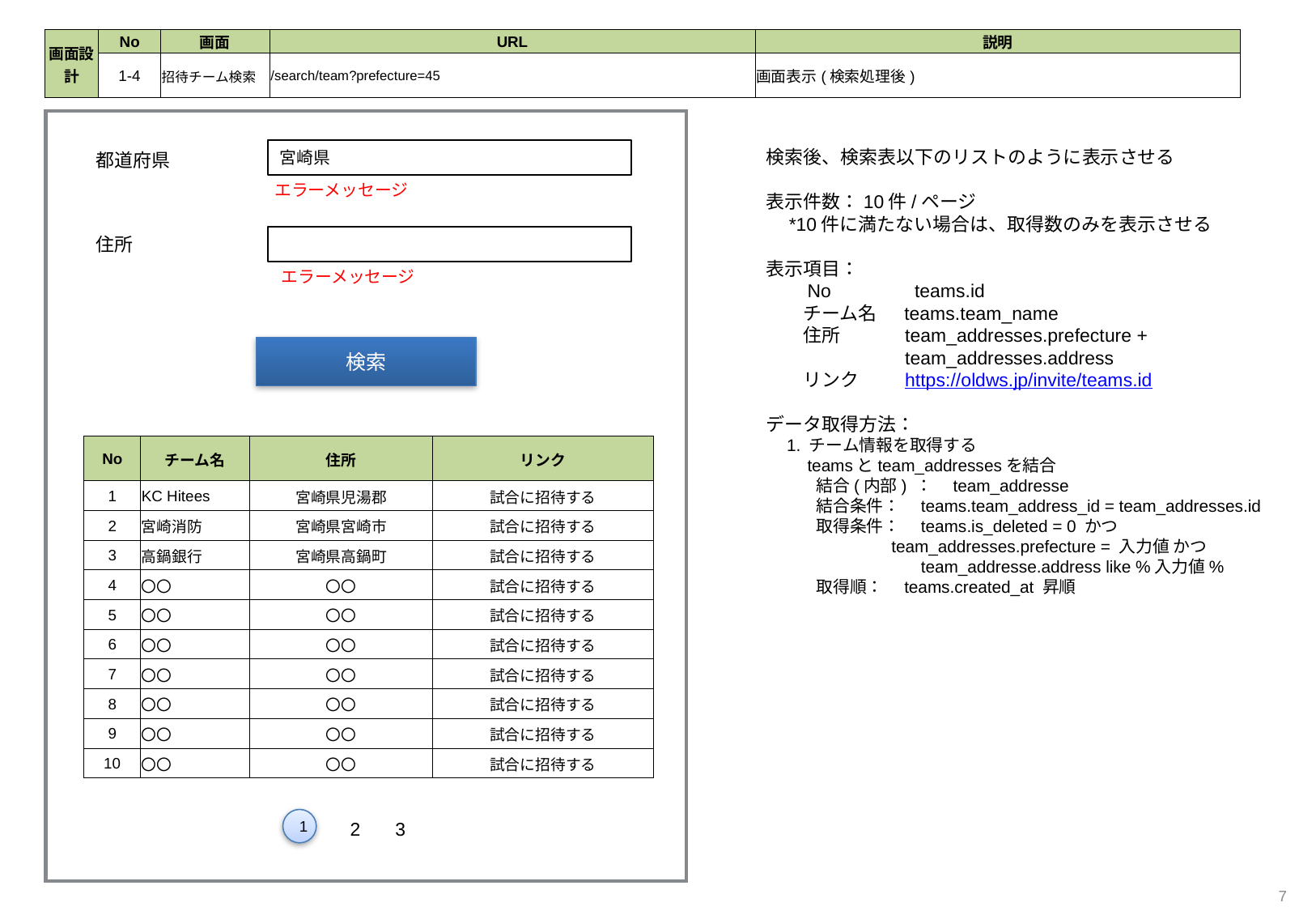

| 画面設計 | No | 画面 | URL | 説明 |
| --- | --- | --- | --- | --- |
|  | 1-4 | 招待チーム検索 | /search/team?prefecture=45 | 画面表示(検索処理後) |

宮崎県
検索後、検索表以下のリストのように表示させる

表示件数：10件/ページ
　*10件に満たない場合は、取得数のみを表示させる

表示項目：
　　No　　　　teams.id
　　チーム名　 teams.team_name
　　住所　　　 team_addresses.prefecture +
　　　　　　　 team_addresses.address
　　リンク　　 https://oldws.jp/invite/teams.id

データ取得方法：
　1. チーム情報を取得する
　　 teamsとteam_addressesを結合
　　　結合(内部) ：　team_addresse
　　　結合条件：　teams.team_address_id = team_addresses.id
　　　取得条件：　teams.is_deleted = 0 かつ
                           team_addresses.prefecture = 入力値 かつ
　　　　　　　　　team_addresse.address like %入力値%
　　　取得順：　teams.created_at 昇順
都道府県
エラーメッセージ

住所
エラーメッセージ
検索
| No | チーム名 | 住所 | リンク |
| --- | --- | --- | --- |
| 1 | KC Hitees | 宮崎県児湯郡 | 試合に招待する |
| 2 | 宮崎消防 | 宮崎県宮崎市 | 試合に招待する |
| 3 | 高鍋銀行 | 宮崎県高鍋町 | 試合に招待する |
| 4 | 〇〇 | 〇〇 | 試合に招待する |
| 5 | 〇〇 | 〇〇 | 試合に招待する |
| 6 | 〇〇 | 〇〇 | 試合に招待する |
| 7 | 〇〇 | 〇〇 | 試合に招待する |
| 8 | 〇〇 | 〇〇 | 試合に招待する |
| 9 | 〇〇 | 〇〇 | 試合に招待する |
| 10 | 〇〇 | 〇〇 | 試合に招待する |
1
2
3
7